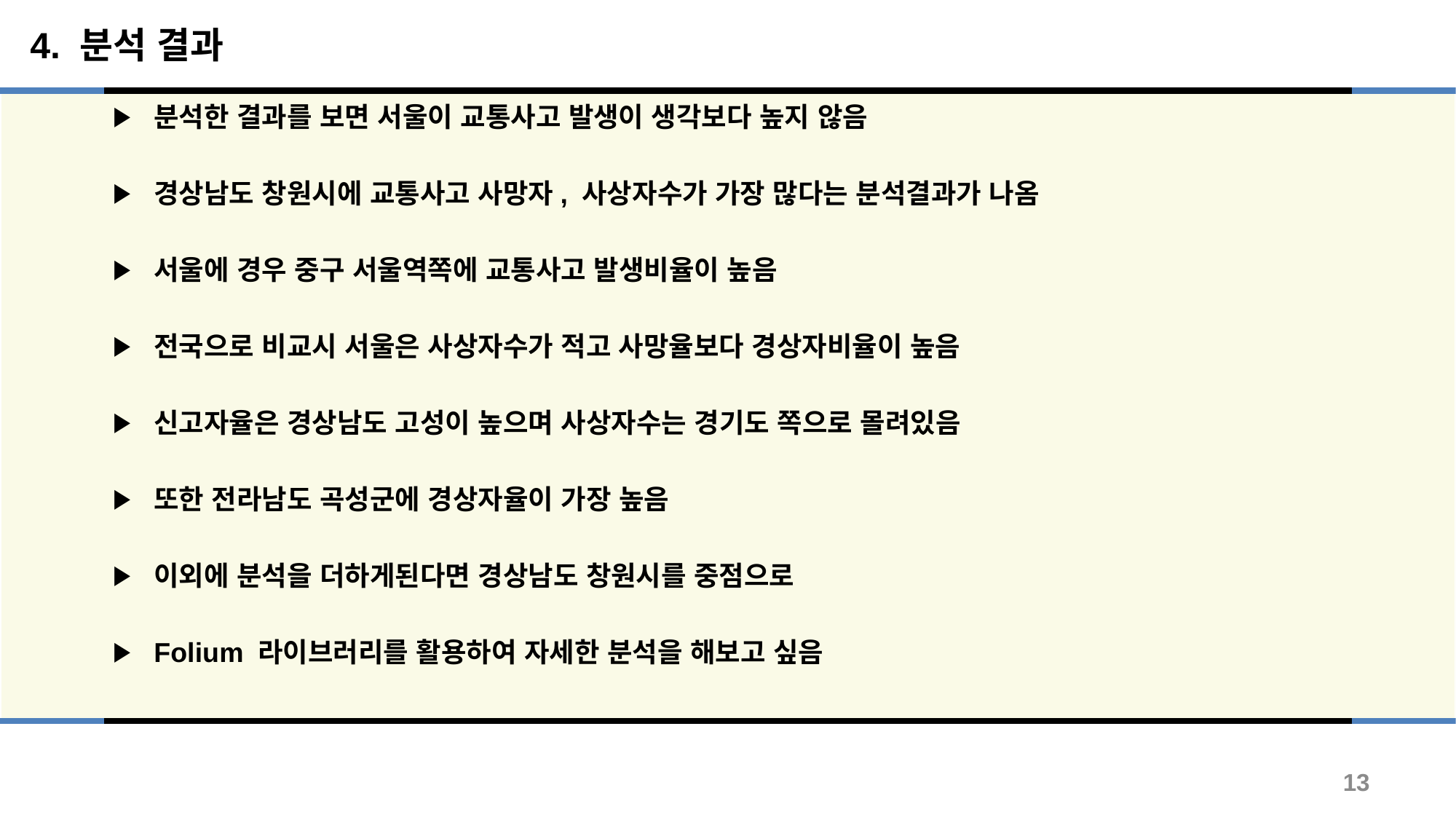

4. 분석 결과

분석한 결과를 보면 서울이 교통사고 발생이 생각보다 높지 않음

경상남도 창원시에 교통사고 사망자, 사상자수가 가장 많다는 분석결과가 나옴

서울에 경우 중구 서울역쪽에 교통사고 발생비율이 높음

전국으로 비교시 서울은 사상자수가 적고 사망율보다 경상자비율이 높음

신고자율은 경상남도 고성이 높으며 사상자수는 경기도 쪽으로 몰려있음

또한 전라남도 곡성군에 경상자율이 가장 높음

이외에 분석을 더하게된다면 경상남도 창원시를 중점으로

Folium 라이브러리를 활용하여 자세한 분석을 해보고 싶음

13